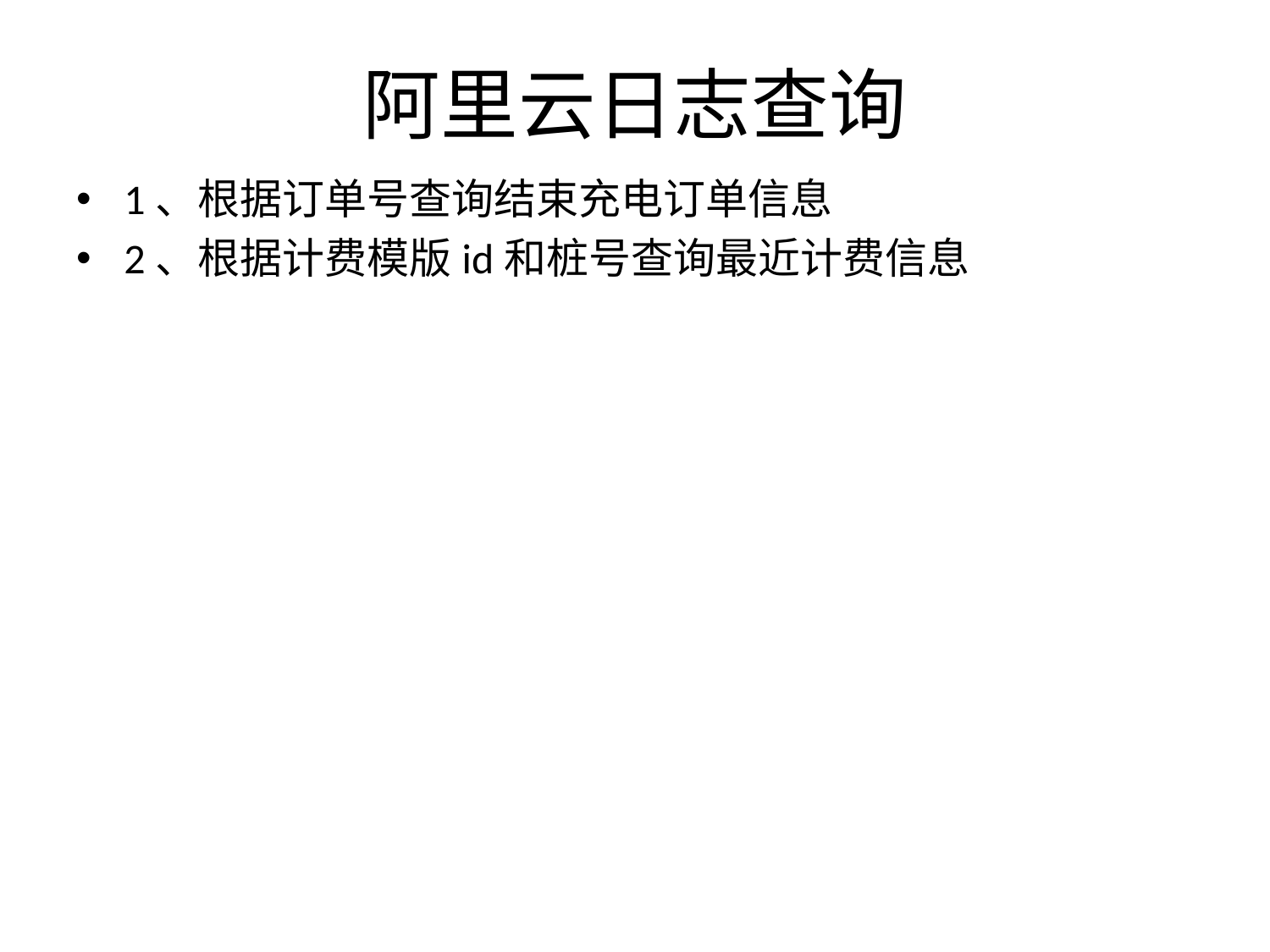

# 阿里云日志查询
1、根据订单号查询结束充电订单信息
2、根据计费模版id和桩号查询最近计费信息